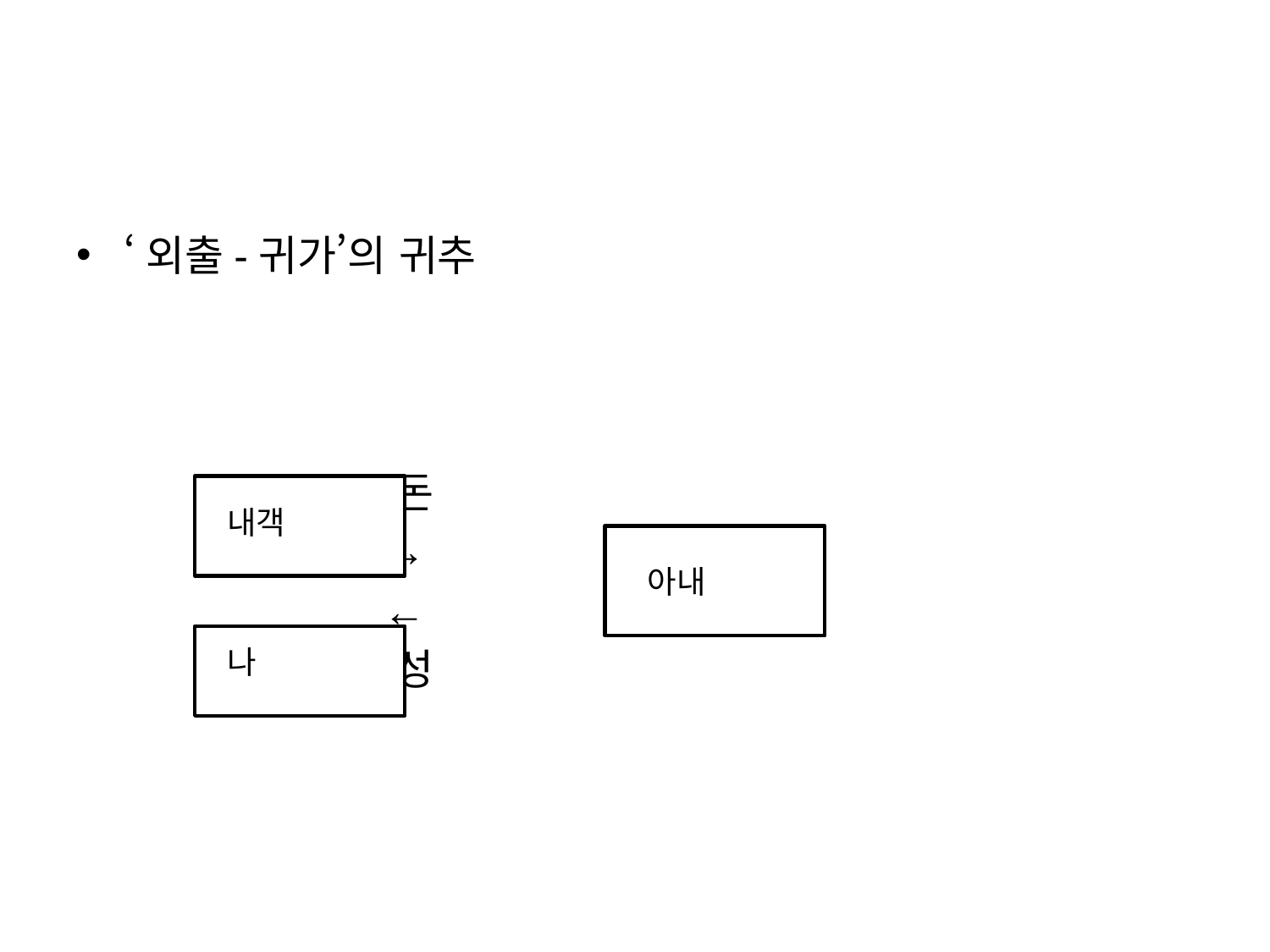

‘외출-귀가’의 귀추

                          돈
                          →
                          ←
                          성

내객

아내

나